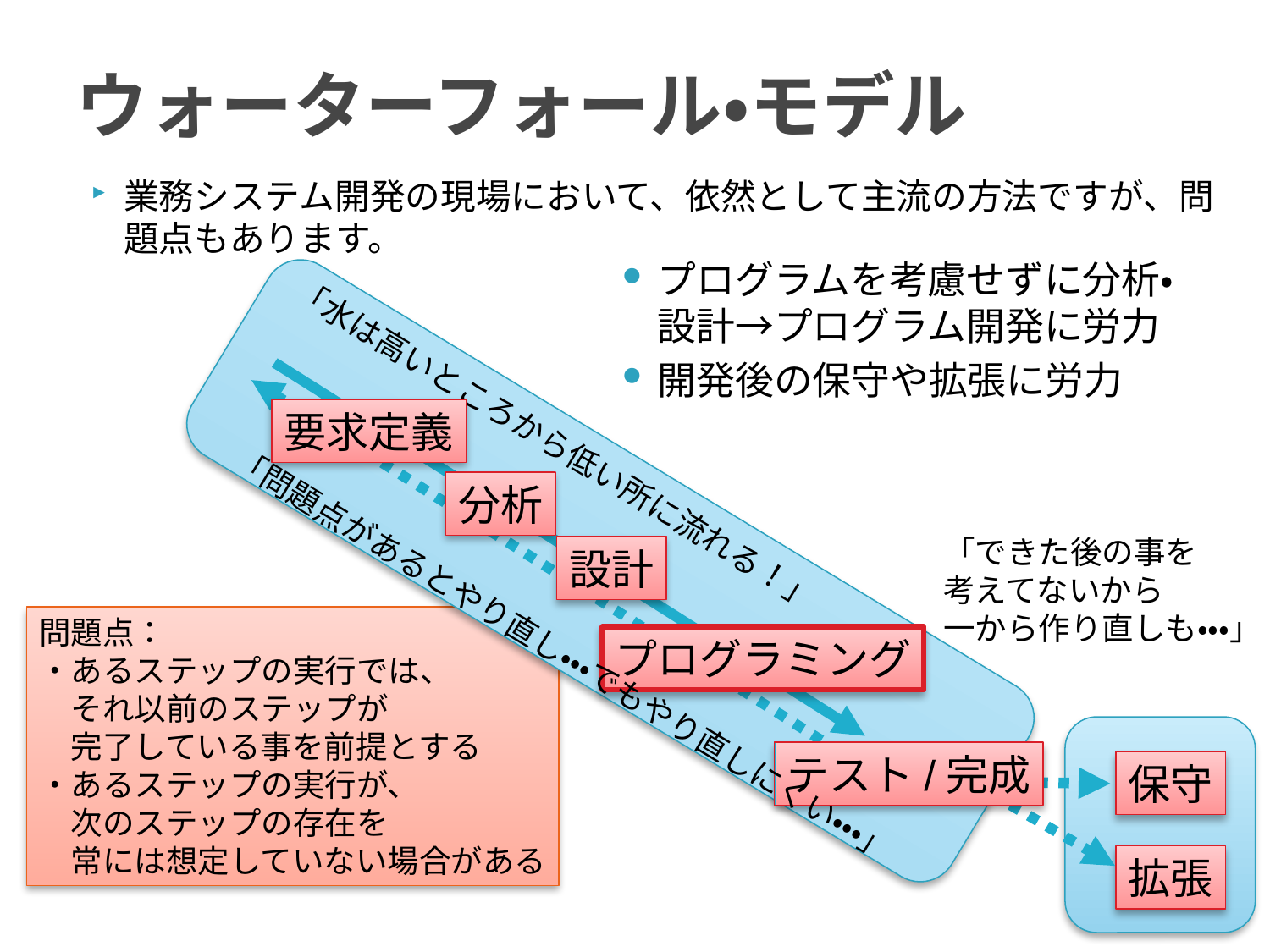

# ウォーターフォール・モデル
業務システム開発の現場において、依然として主流の方法ですが、問題点もあります。
プログラムを考慮せずに分析・設計→プログラム開発に労力
開発後の保守や拡張に労力

要求定義
「水は高いところから低い所に流れる！」

分析
「できた後の事を
考えてないから
一から作り直しも・・・」
設計
問題点：
・あるステップの実行では、
　それ以前のステップが
　完了している事を前提とする
・あるステップの実行が、
　次のステップの存在を
　常には想定していない場合がある
プログラミング
「問題点があるとやり直し・・・でもやり直しにくい・・・」

テスト/完成
保守

拡張